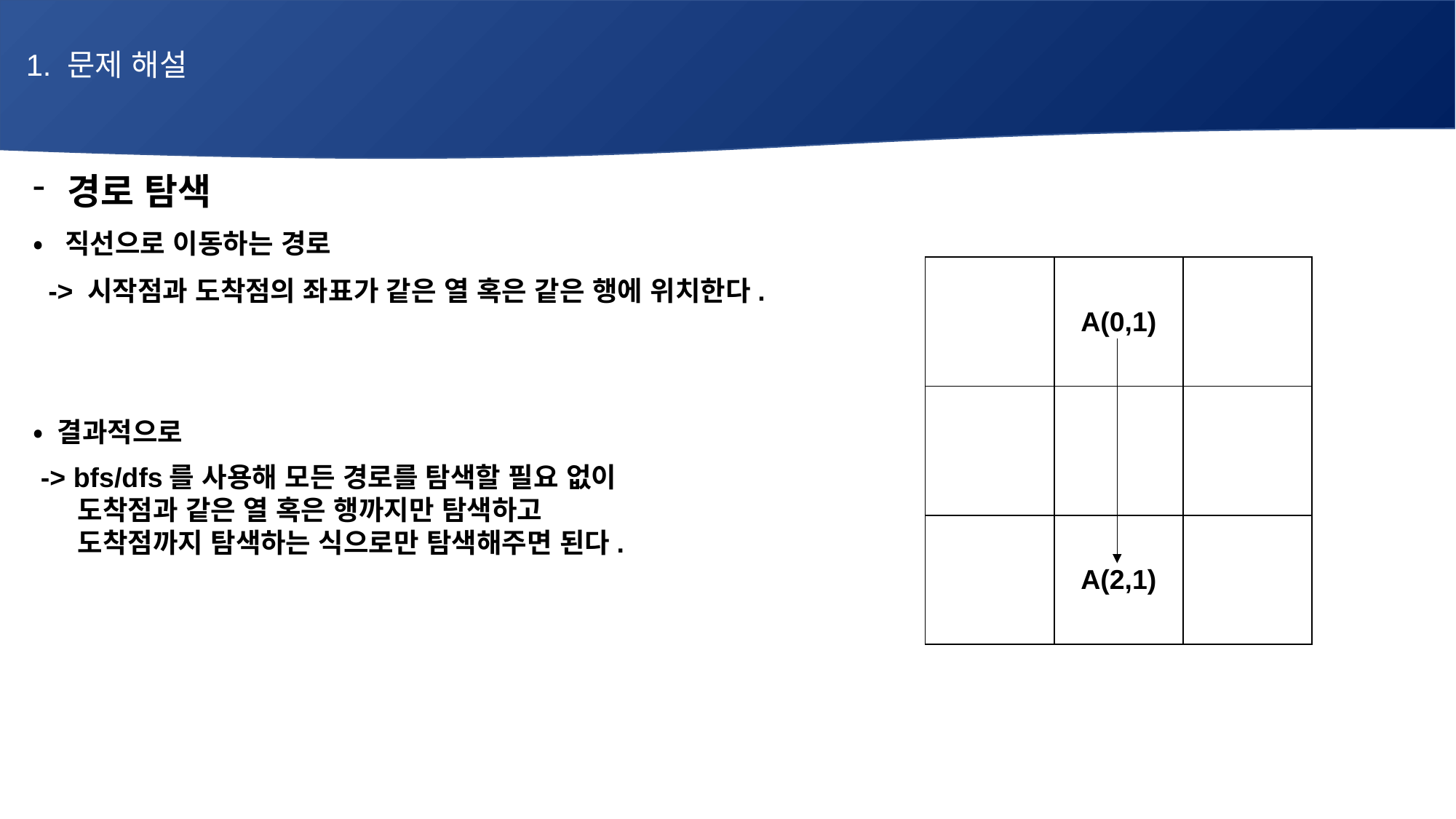

1. 문제 해설
경로 탐색
•  직선으로 이동하는 경로
  -> 시작점과 도착점의 좌표가 같은 열 혹은 같은 행에 위치한다.

• 결과적으로
 -> bfs/dfs를 사용해 모든 경로를 탐색할 필요 없이
     도착점과 같은 열 혹은 행까지만 탐색하고
     도착점까지 탐색하는 식으로만 탐색해주면 된다.

|  | A(0,1) |  |
| --- | --- | --- |
|  |  |  |
|  | A(2,1) |  |